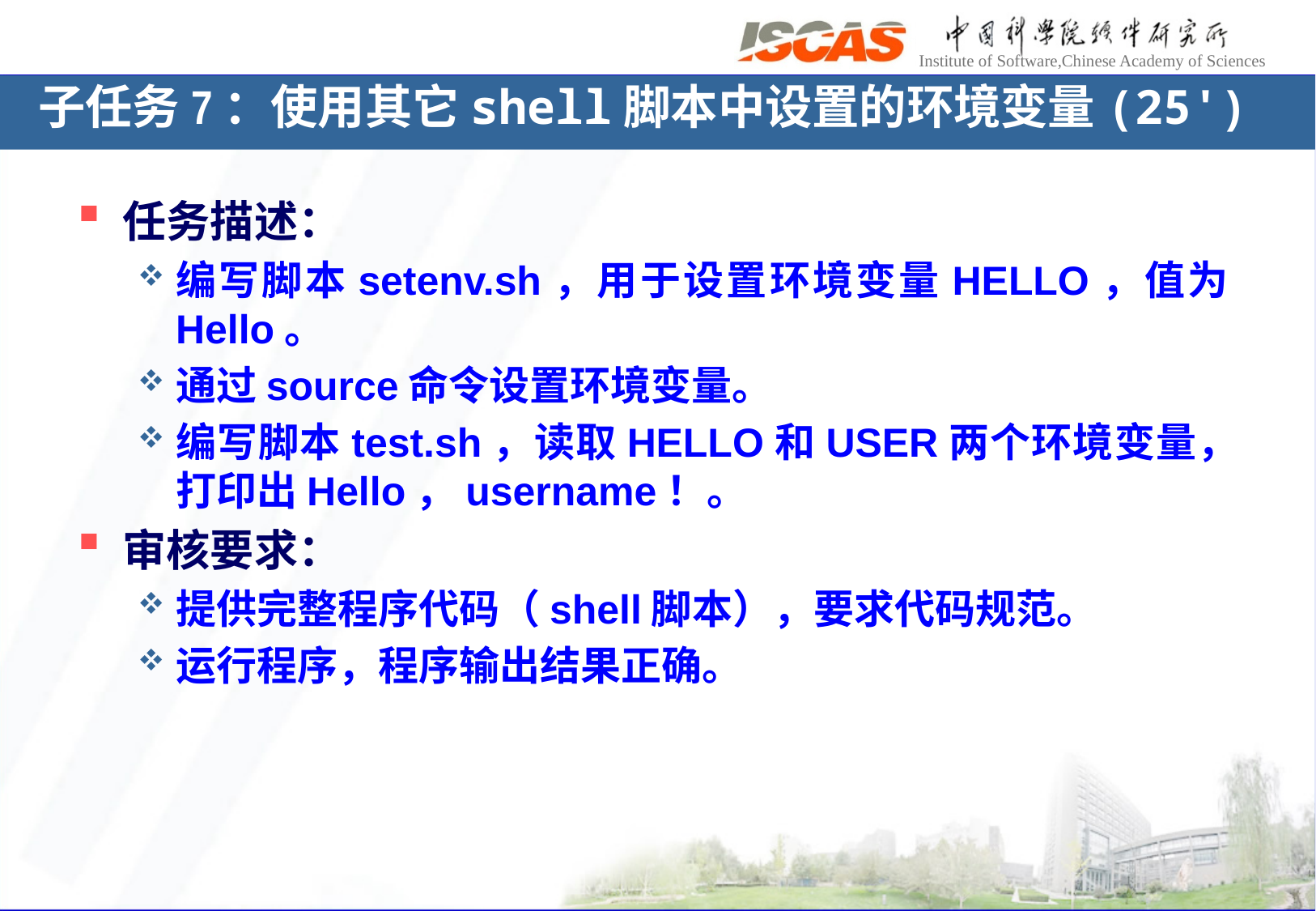

# 子任务7：使用其它shell脚本中设置的环境变量(25')
任务描述：
编写脚本setenv.sh，用于设置环境变量HELLO，值为Hello。
通过source命令设置环境变量。
编写脚本test.sh，读取HELLO和USER两个环境变量，打印出Hello，username！。
审核要求：
提供完整程序代码（shell脚本），要求代码规范。
运行程序，程序输出结果正确。